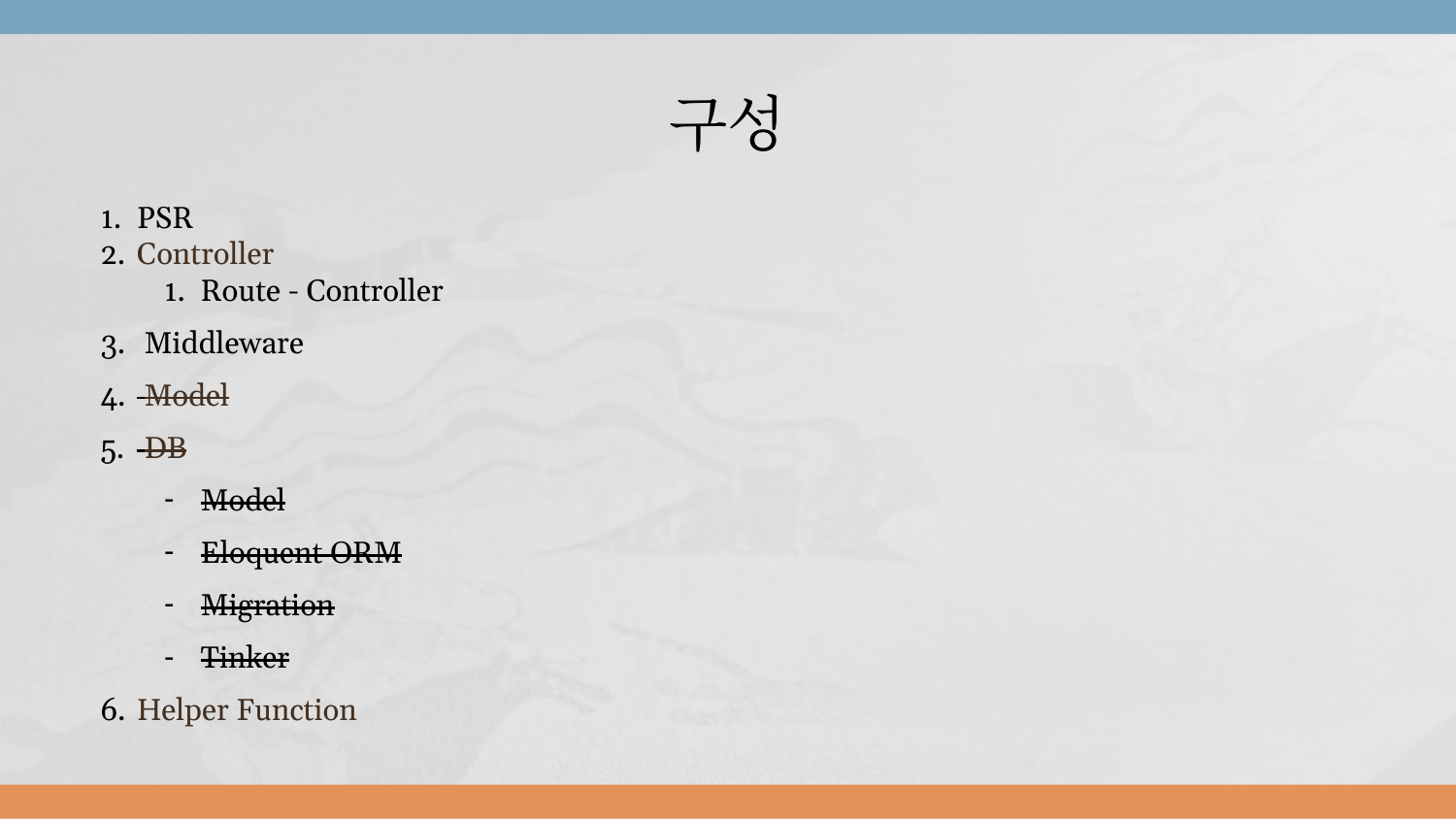

# 구성
PSR
Controller
Route - Controller
 Middleware
 Model
 DB
Model
Eloquent ORM
Migration
Tinker
Helper Function